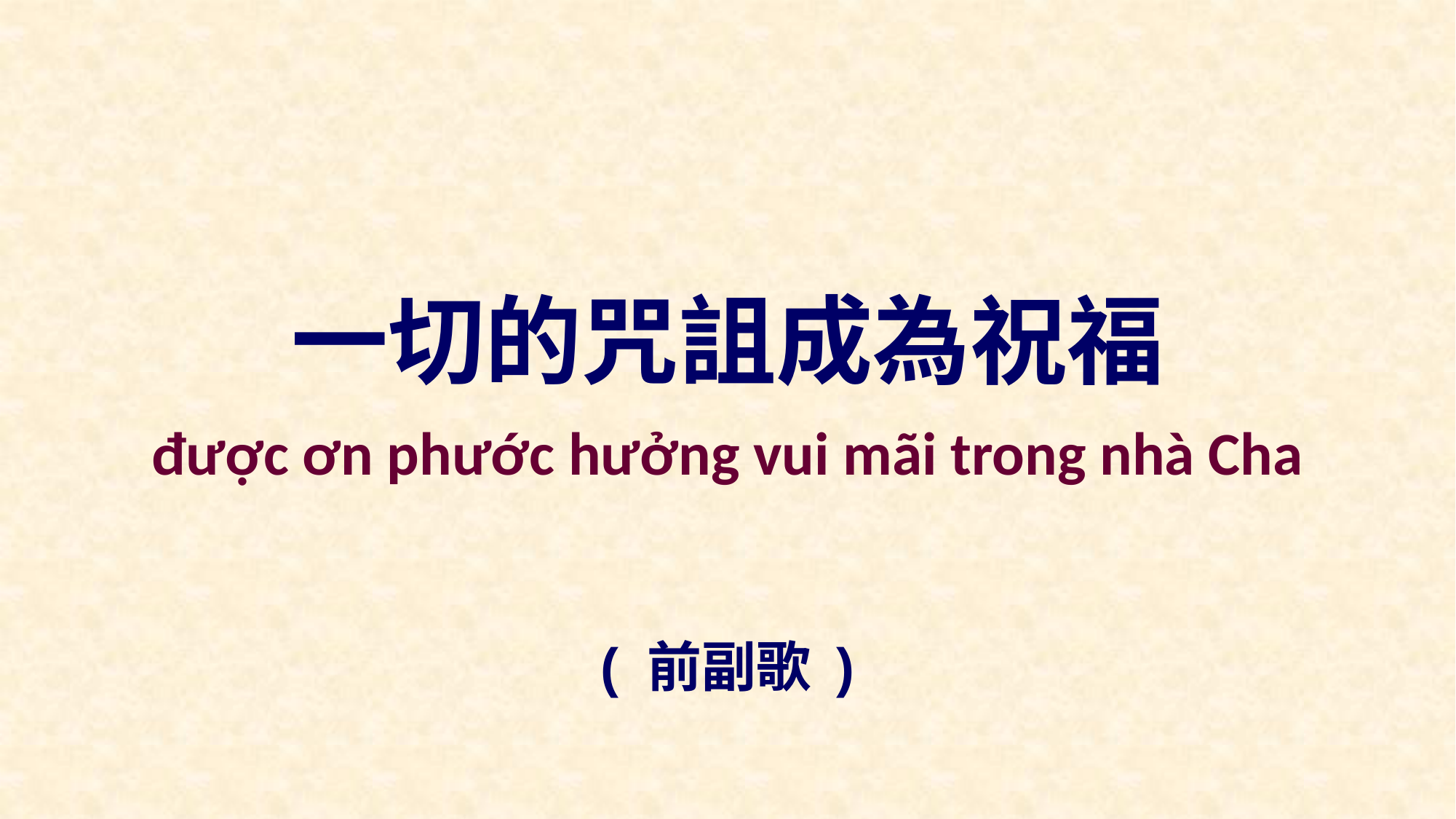

一切的咒詛成為祝福
được ơn phước hưởng vui mãi trong nhà Cha
( 前副歌 )